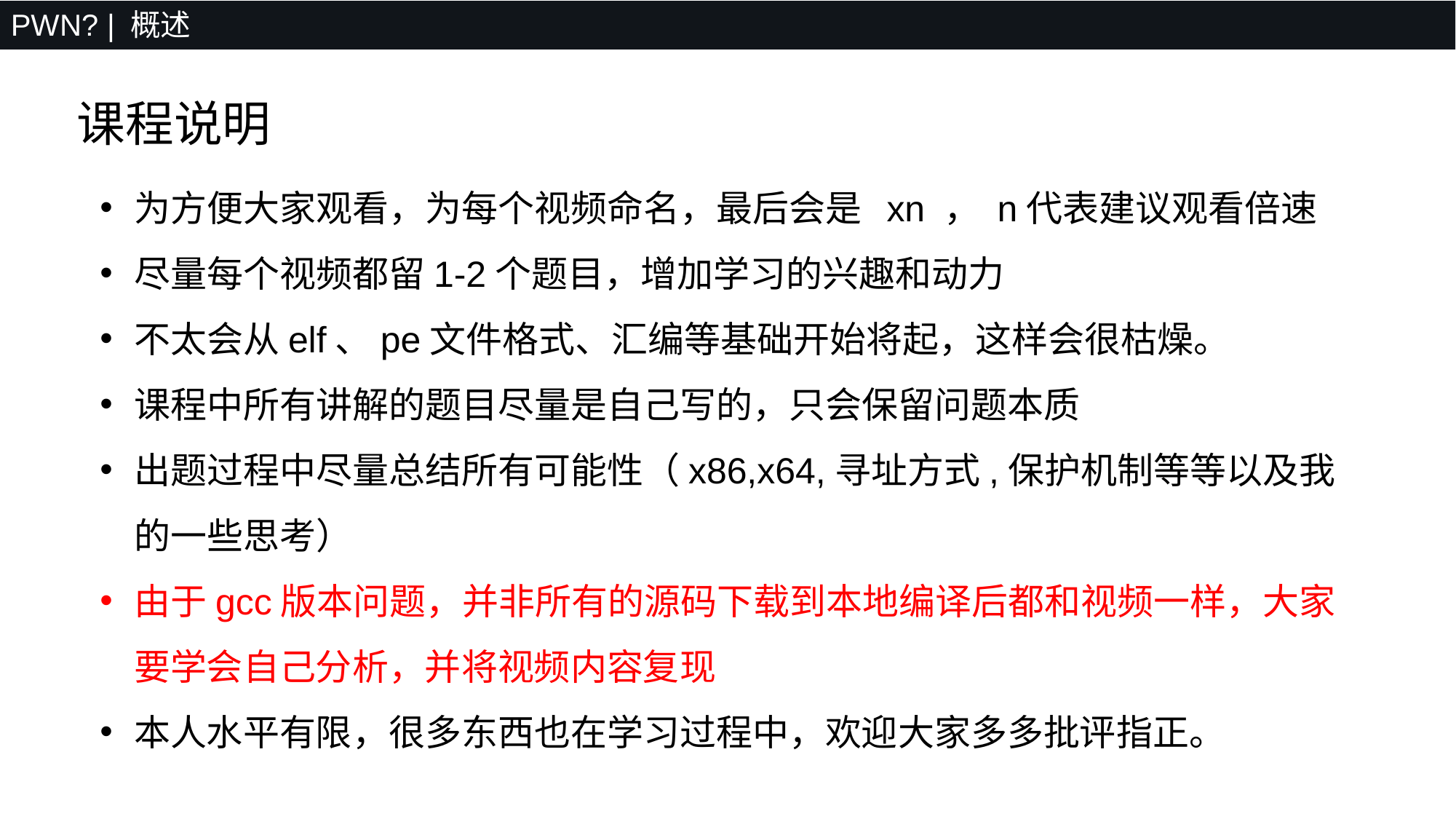

PWN? | 概述
课程说明
为方便大家观看，为每个视频命名，最后会是  xn ， n代表建议观看倍速
尽量每个视频都留1-2个题目，增加学习的兴趣和动力
不太会从elf、pe文件格式、汇编等基础开始将起，这样会很枯燥。
课程中所有讲解的题目尽量是自己写的，只会保留问题本质
出题过程中尽量总结所有可能性（x86,x64,寻址方式,保护机制等等以及我的一些思考）
由于gcc版本问题，并非所有的源码下载到本地编译后都和视频一样，大家要学会自己分析，并将视频内容复现
本人水平有限，很多东西也在学习过程中，欢迎大家多多批评指正。